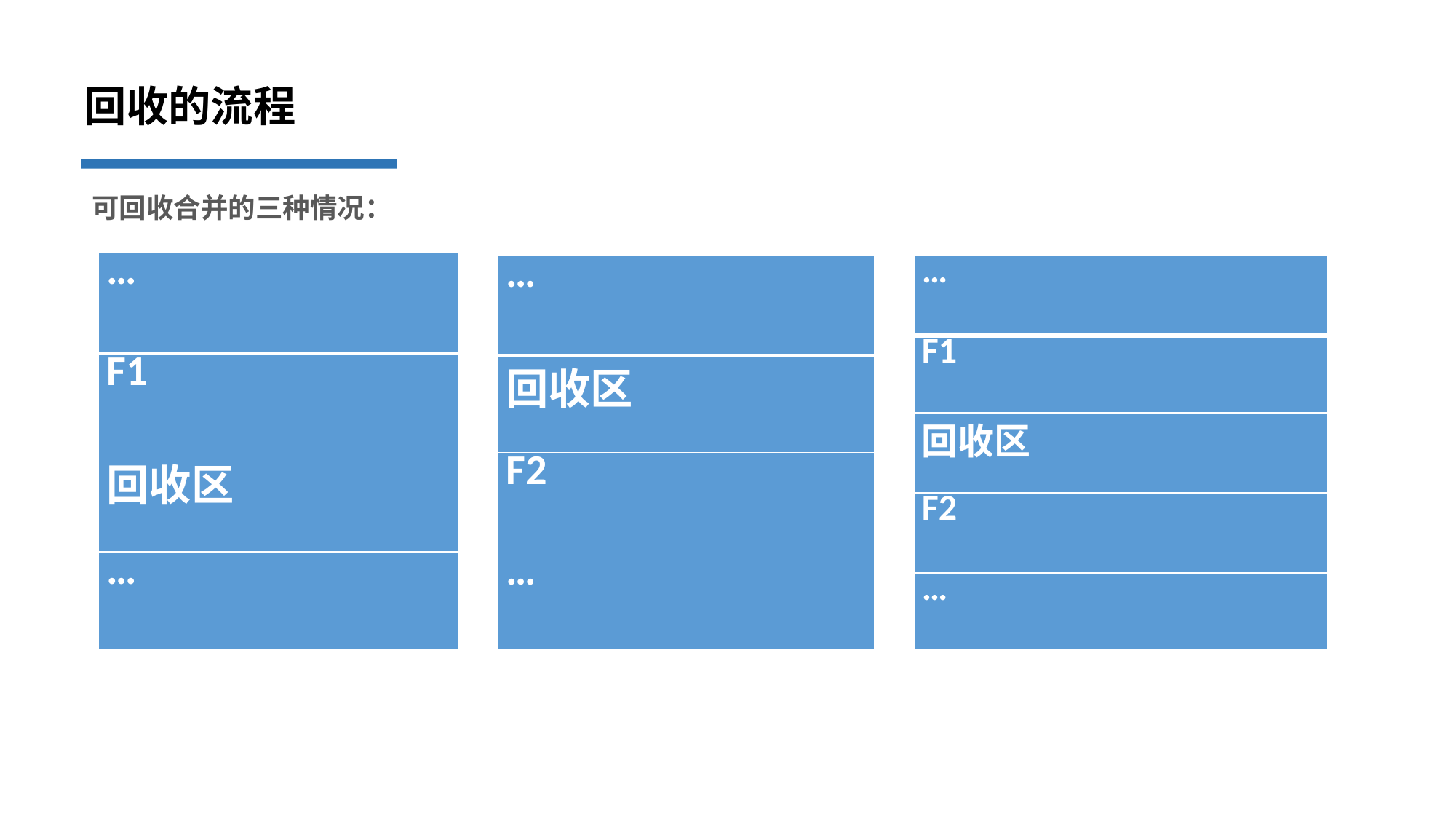

回收的流程

可回收合并的三种情况：
| … |
| --- |
| F1 |
| 回收区 |
| … |
| … |
| --- |
| 回收区 |
| F2 |
| … |
| … |
| --- |
| F1 |
| 回收区 |
| F2 |
| … |